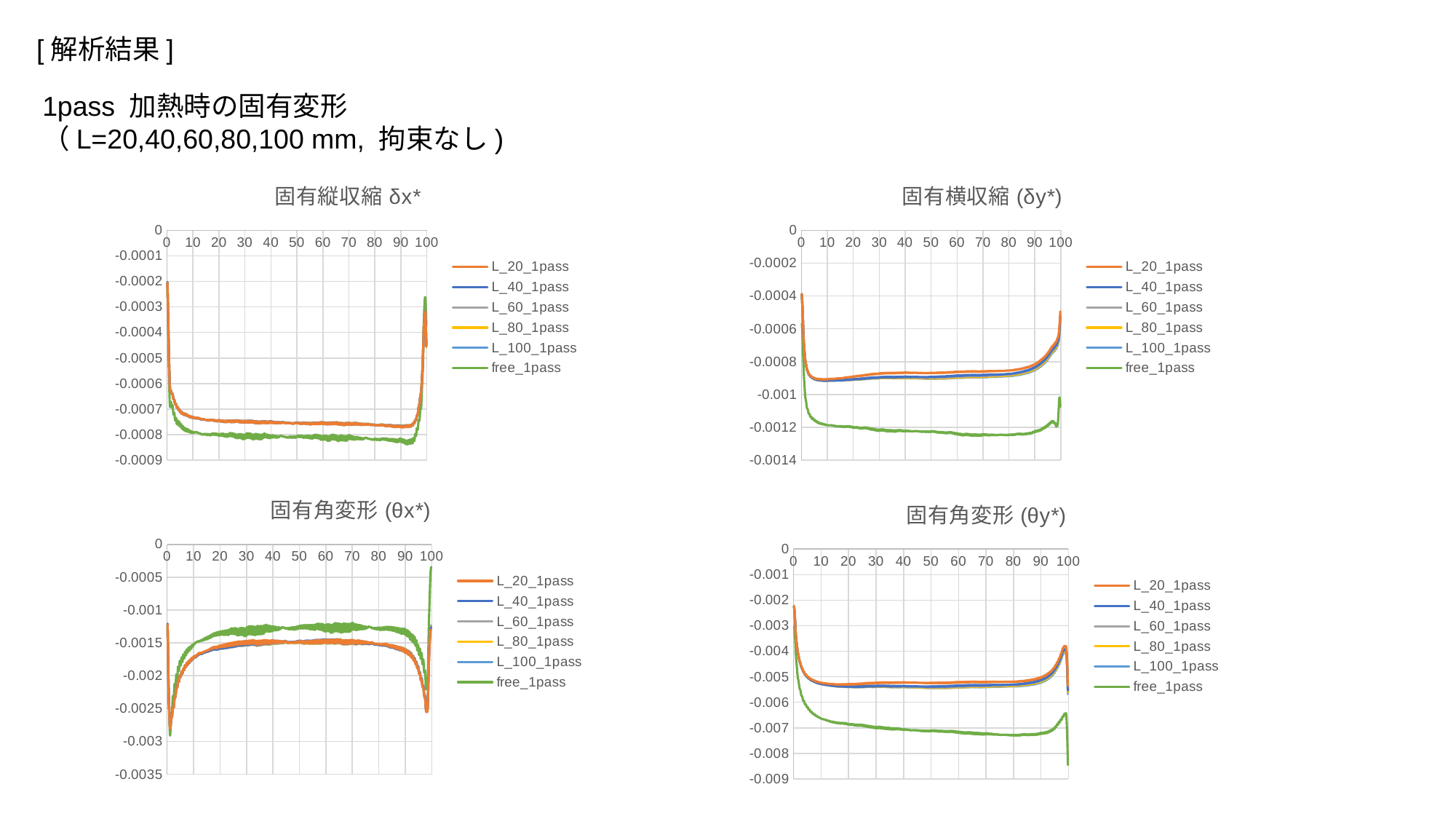

[解析結果]
1pass 加熱時の固有変形
（L=20,40,60,80,100 mm, 拘束なし)

### Chart: 固有縦収縮δx*

| Category |  |  |  |  |  |  |
|---|---|---|---|---|---|---|

### Chart: 固有横収縮(δy*)

| Category |  |  |  |  |  |  |
|---|---|---|---|---|---|---|

### Chart: 固有角変形(θx*)

| Category |  |  |  |  |  |  |
|---|---|---|---|---|---|---|

### Chart: 固有角変形(θy*)

| Category |  |  |  |  |  |  |
|---|---|---|---|---|---|---|